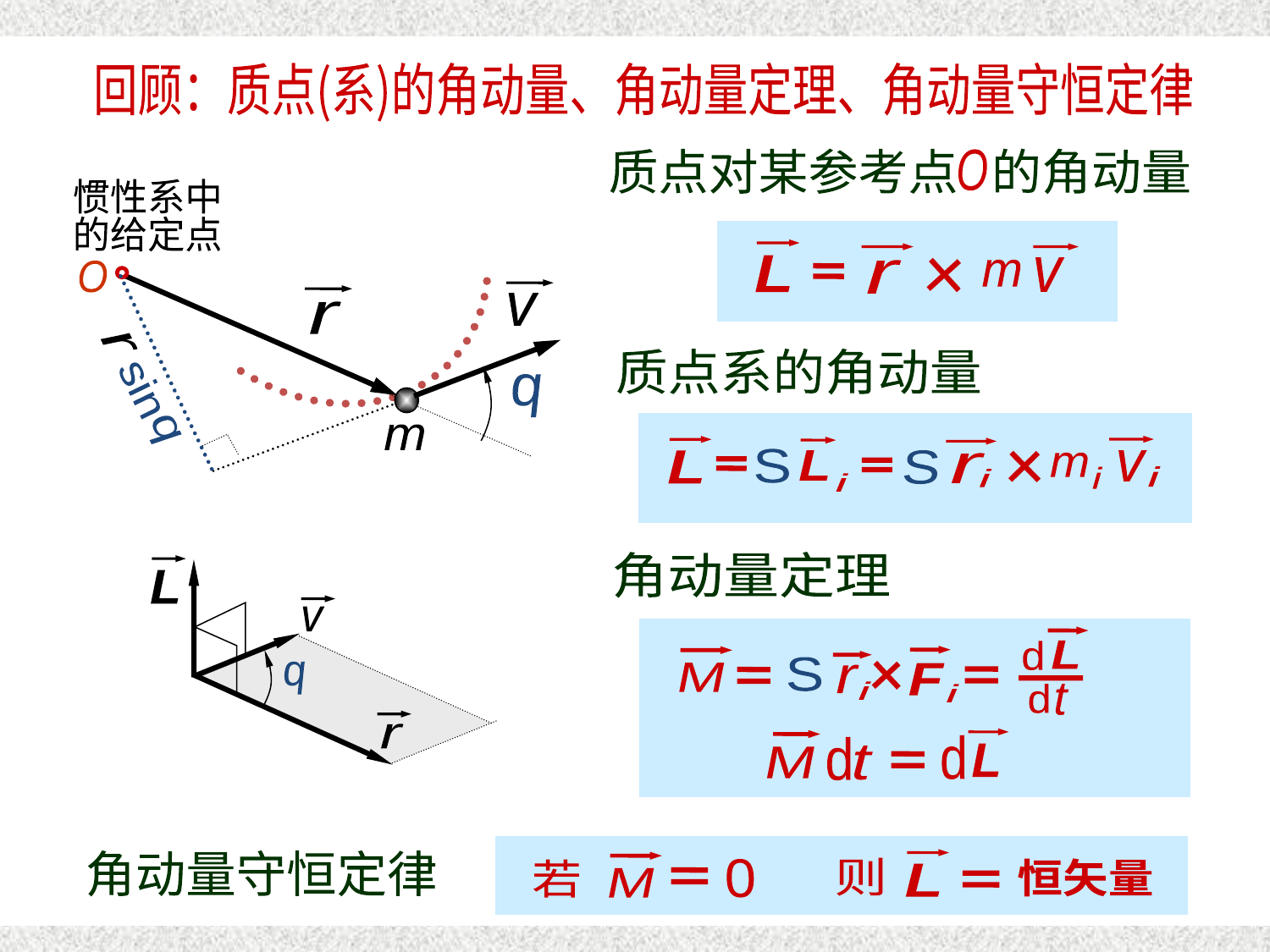

质点的角动量
回顾：质点(系)的角动量、角动量定理、角动量守恒定律
质点对某参考点   的角动量
O
惯性系中
的给定点
O

sin
θ
r

v

r

θ

m

L

r

v
m

质点系的角动量

L

L

r
Σ
Σ
v

m

i
i
i
i
角动量定理

L

v

θ

r

L
d

d
t

F

M

Σ

r

i
i

L
d

M
d
t

L

M
则
恒矢量
0
若

角动量守恒定律